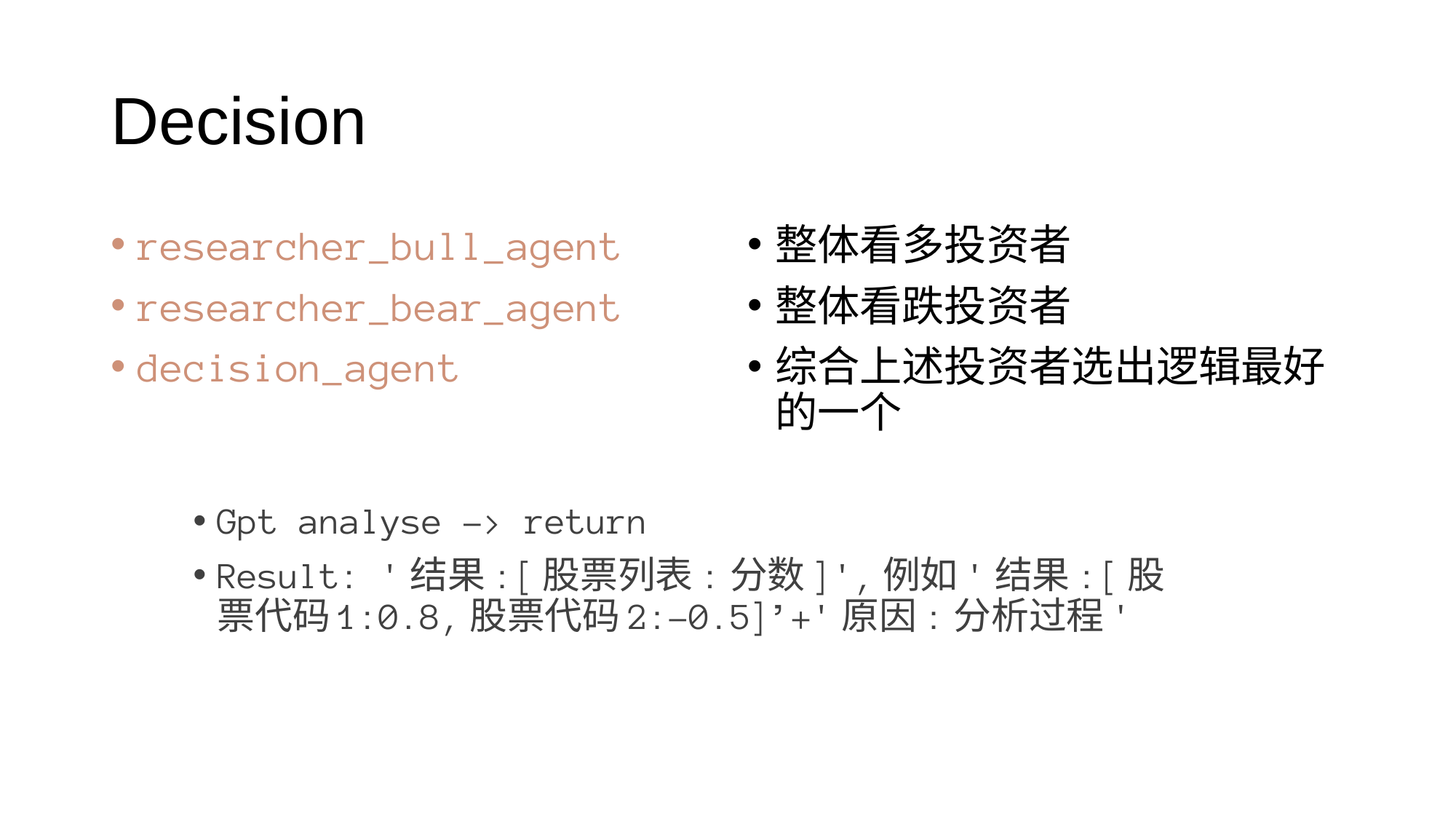

# Decision
researcher_bull_agent
researcher_bear_agent
decision_agent

整体看多投资者
整体看跌投资者
综合上述投资者选出逻辑最好的一个

Gpt analyse -> return
Result: '结果:[股票列表:分数]',例如'结果:[股票代码1:0.8,股票代码2:-0.5]’+'原因:分析过程'